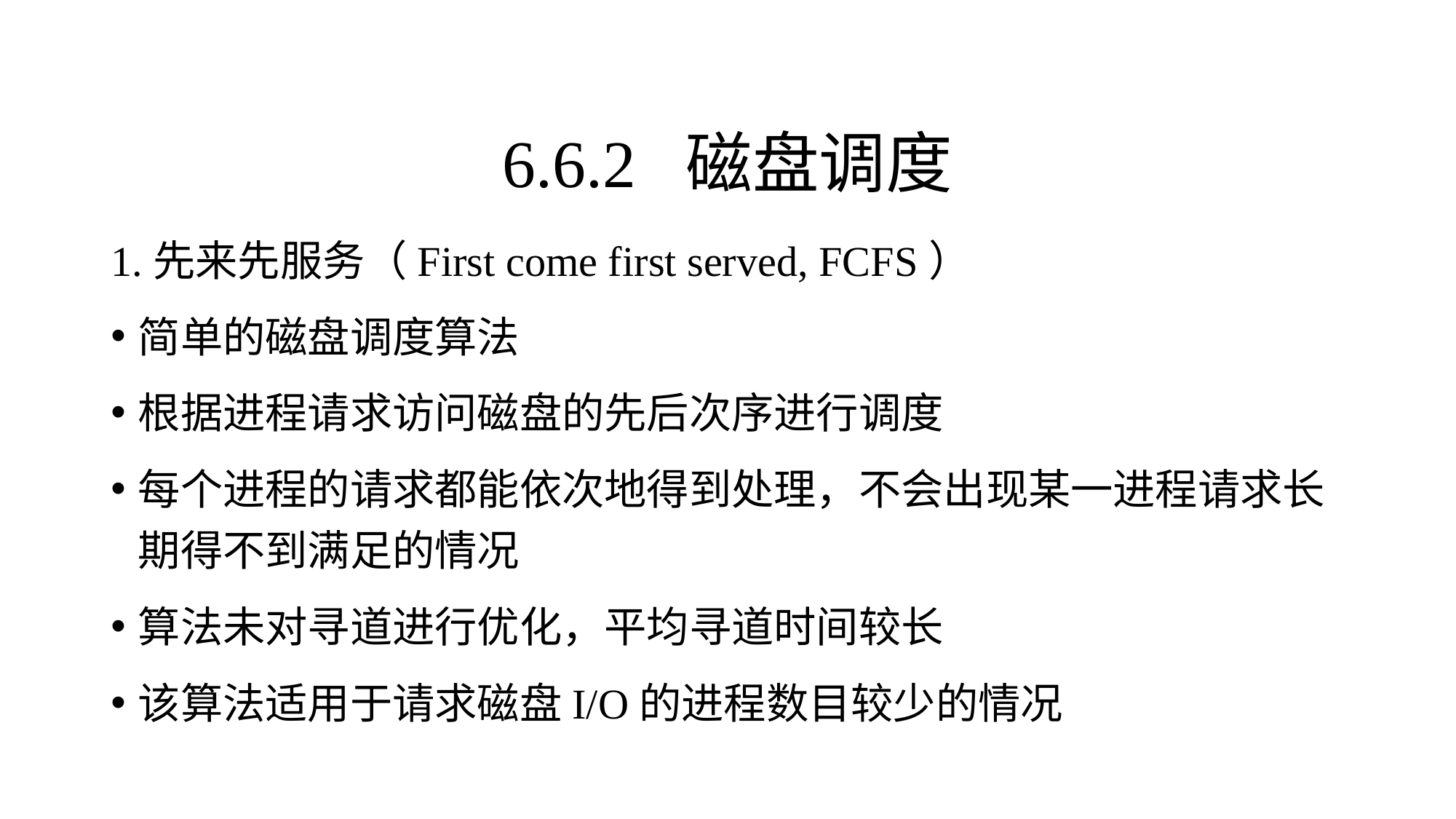

1.先来先服务（First come first served, FCFS）
简单的磁盘调度算法
根据进程请求访问磁盘的先后次序进行调度
每个进程的请求都能依次地得到处理，不会出现某一进程请求长期得不到满足的情况
算法未对寻道进行优化，平均寻道时间较长
该算法适用于请求磁盘I/O的进程数目较少的情况
6.6.2  磁盘调度
6